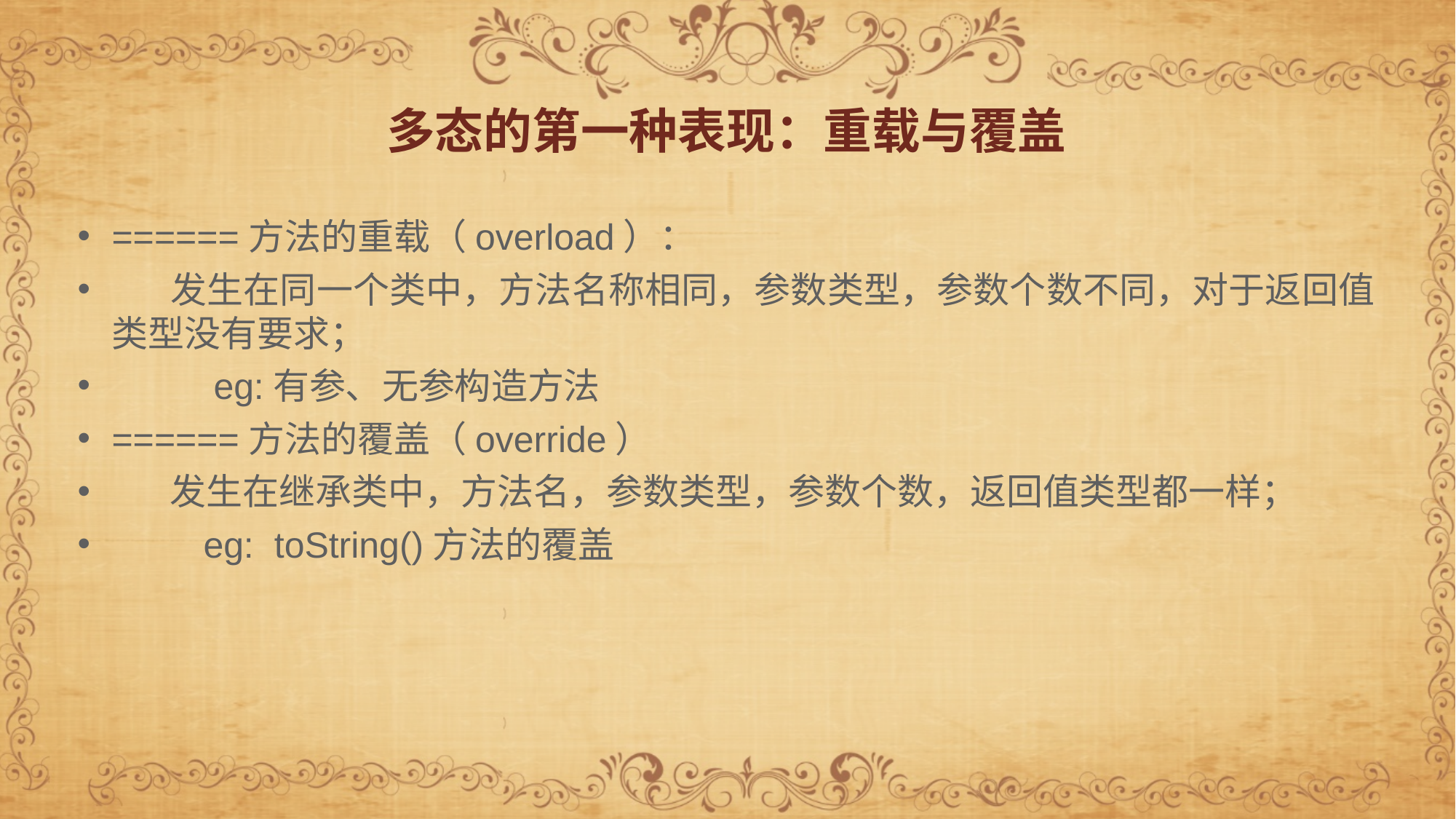

多态的第一种表现：重载与覆盖
======方法的重载（overload）：
      发生在同一个类中，方法名称相同，参数类型，参数个数不同，对于返回值类型没有要求；
          eg:有参、无参构造方法
======方法的覆盖（override）
      发生在继承类中，方法名，参数类型，参数个数，返回值类型都一样；
         eg:  toString()方法的覆盖